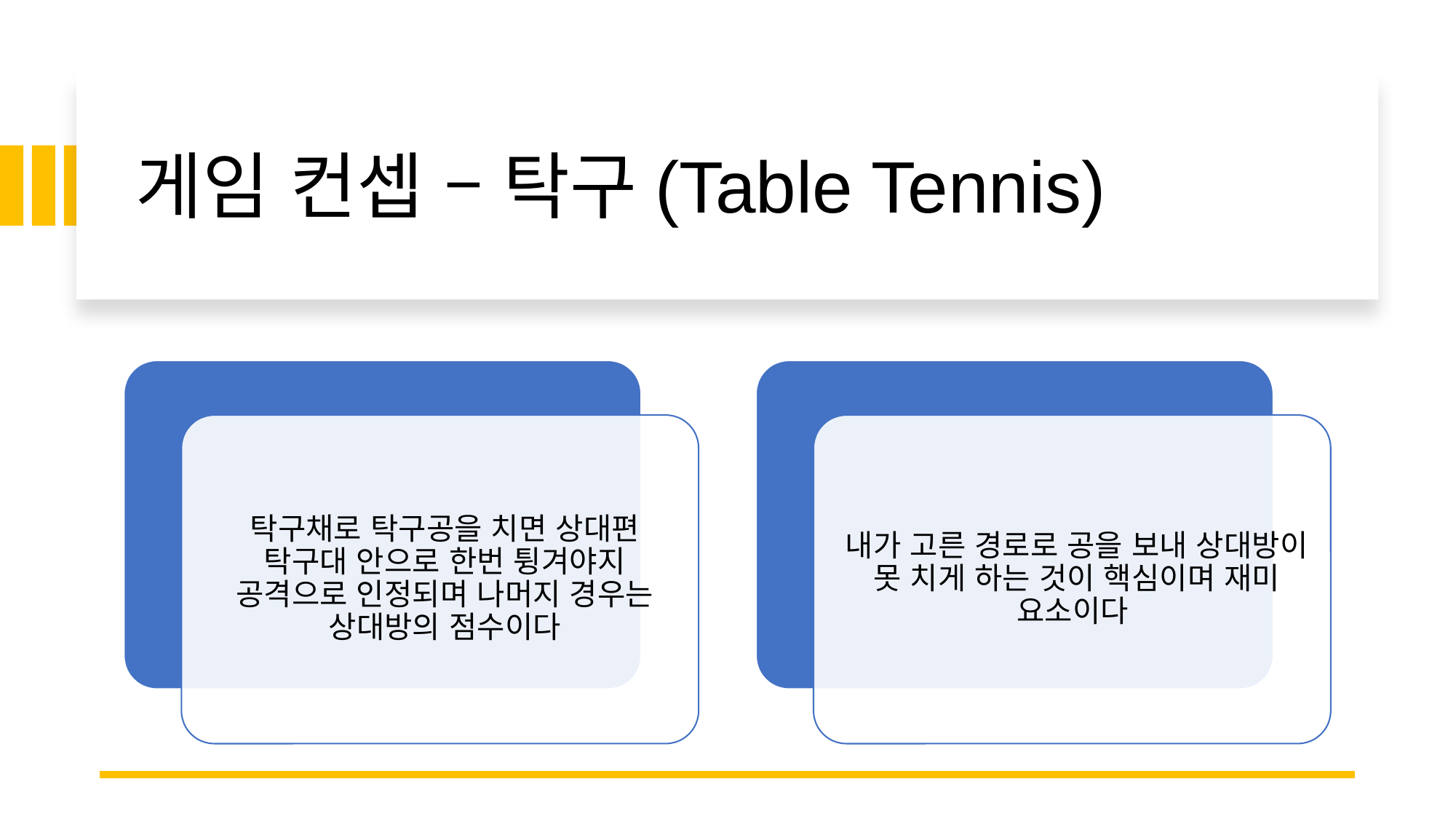

# 게임 컨셉 – 탁구(Table Tennis)

탁구채로 탁구공을 치면 상대편 탁구대 안으로 한번 튕겨야지 공격으로 인정되며 나머지 경우는 상대방의 점수이다
내가 고른 경로로 공을 보내 상대방이 못 치게 하는 것이 핵심이며 재미 요소이다